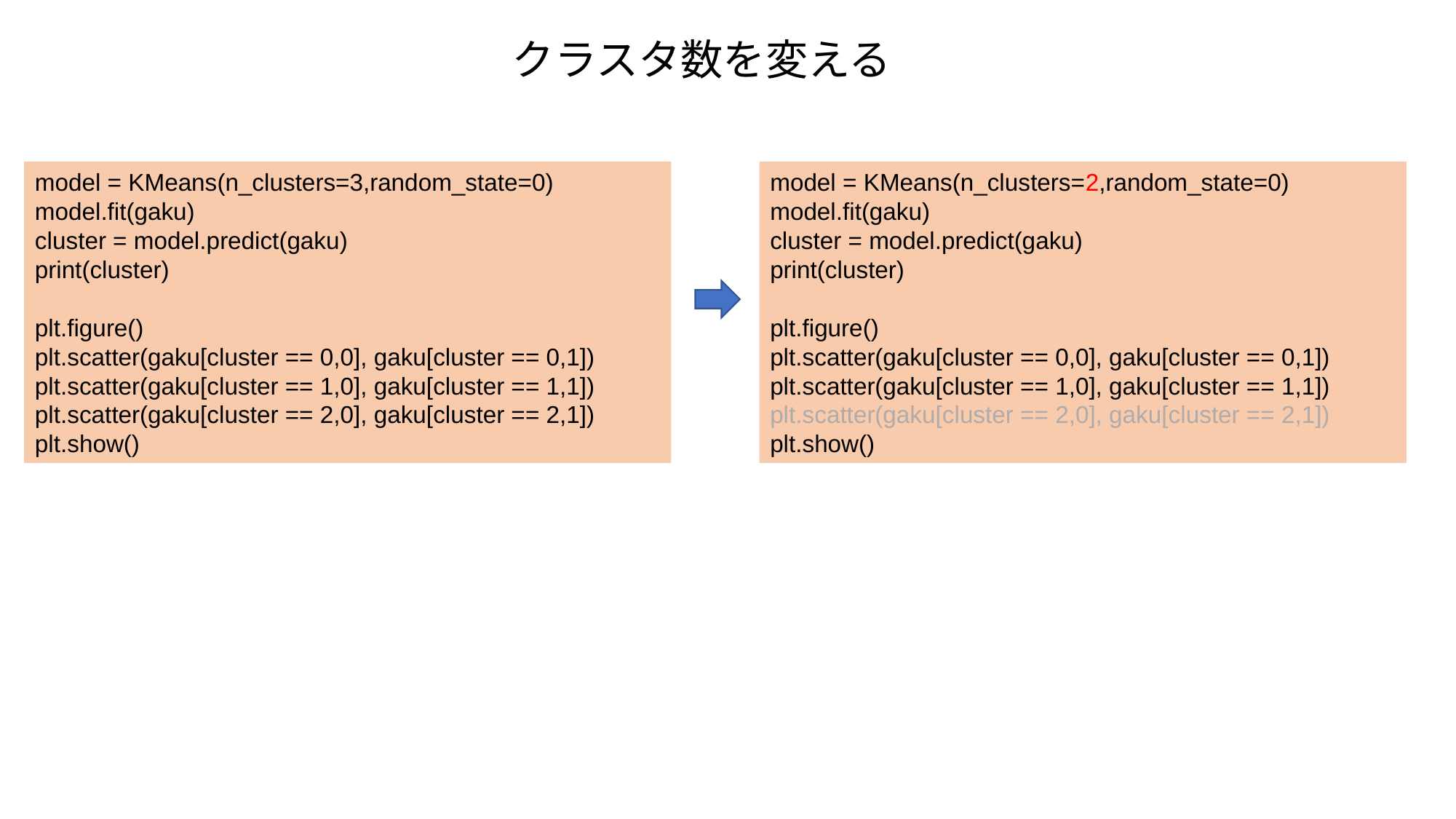

クラスタ数を変える
model = KMeans(n_clusters=3,random_state=0)
model.fit(gaku)
cluster = model.predict(gaku)
print(cluster)

plt.figure()
plt.scatter(gaku[cluster == 0,0], gaku[cluster == 0,1])
plt.scatter(gaku[cluster == 1,0], gaku[cluster == 1,1])
plt.scatter(gaku[cluster == 2,0], gaku[cluster == 2,1])
plt.show()
model = KMeans(n_clusters=2,random_state=0)
model.fit(gaku)
cluster = model.predict(gaku)
print(cluster)

plt.figure()
plt.scatter(gaku[cluster == 0,0], gaku[cluster == 0,1])
plt.scatter(gaku[cluster == 1,0], gaku[cluster == 1,1])
plt.scatter(gaku[cluster == 2,0], gaku[cluster == 2,1])
plt.show()